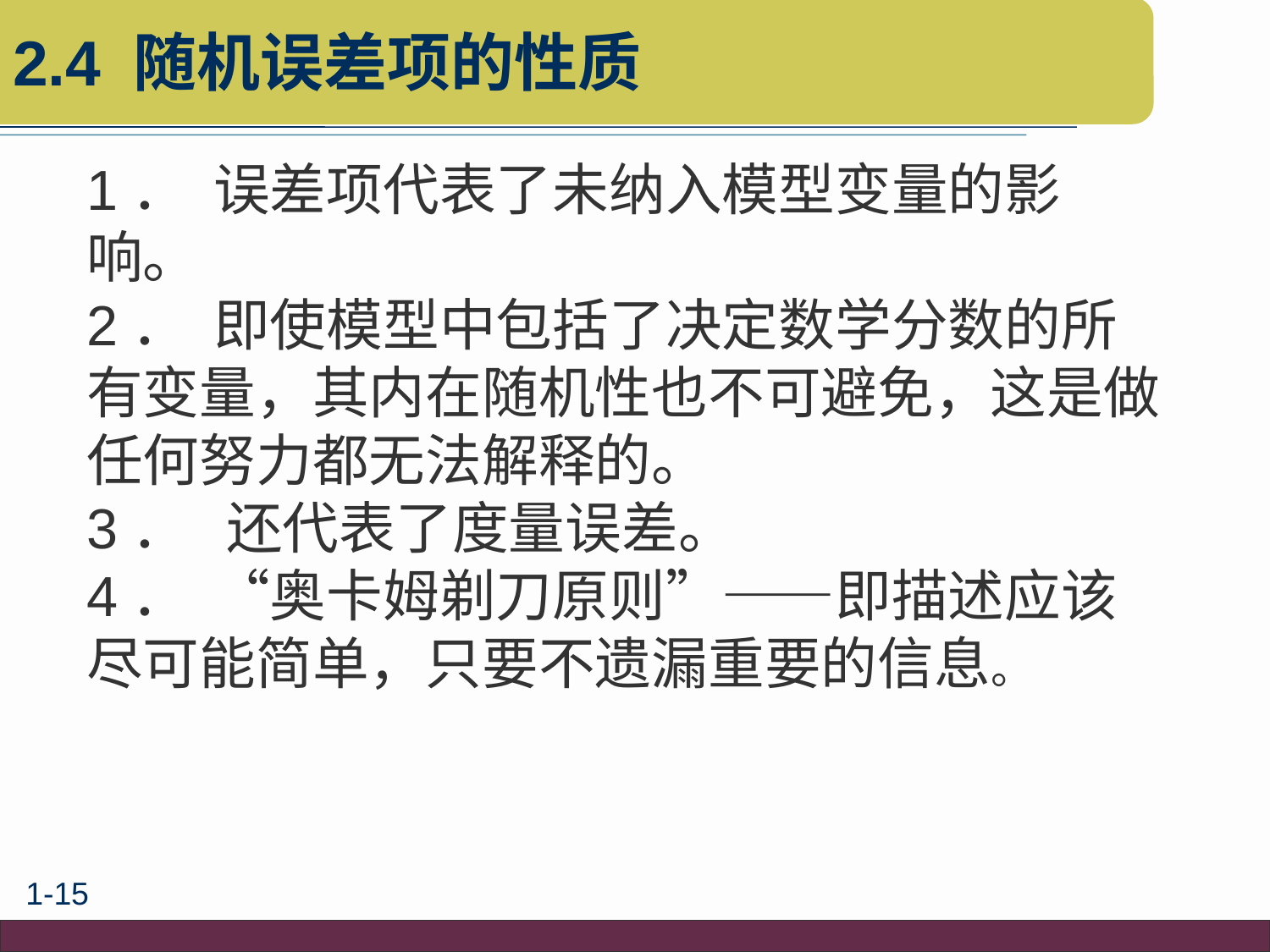

# 2.4 随机误差项的性质
1．	误差项代表了未纳入模型变量的影响。
2．	即使模型中包括了决定数学分数的所有变量，其内在随机性也不可避免，这是做任何努力都无法解释的。
3．	 还代表了度量误差。
4．	“奥卡姆剃刀原则”——即描述应该尽可能简单，只要不遗漏重要的信息。